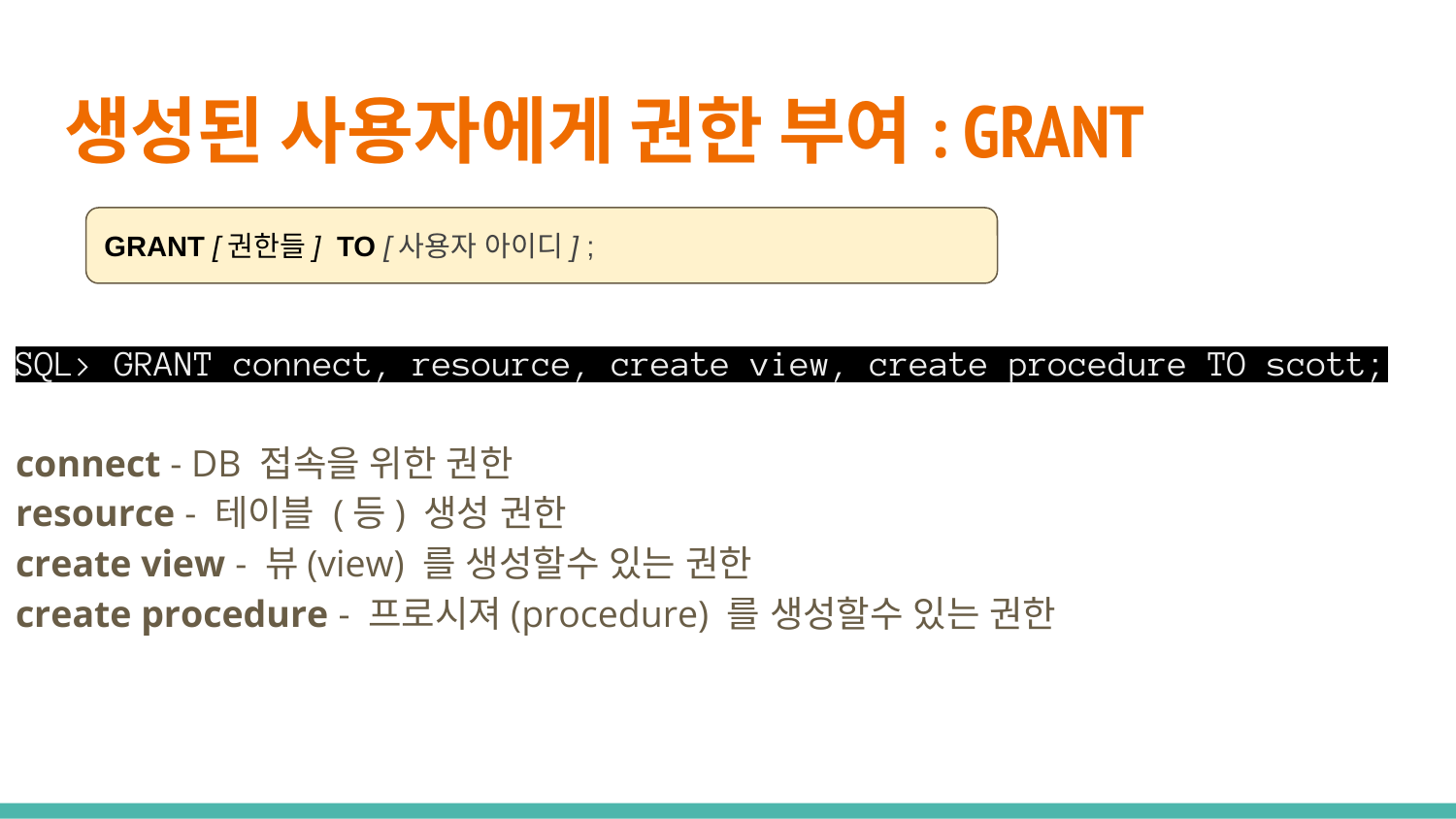

# 생성된 사용자에게 권한 부여: GRANT
GRANT [권한들]  TO [사용자 아이디] ;
SQL> GRANT connect, resource, create view, create procedure TO scott;
connect - DB 접속을 위한 권한
resource - 테이블 (등) 생성 권한
create view - 뷰(view) 를 생성할수 있는 권한
create procedure - 프로시져(procedure) 를 생성할수 있는 권한